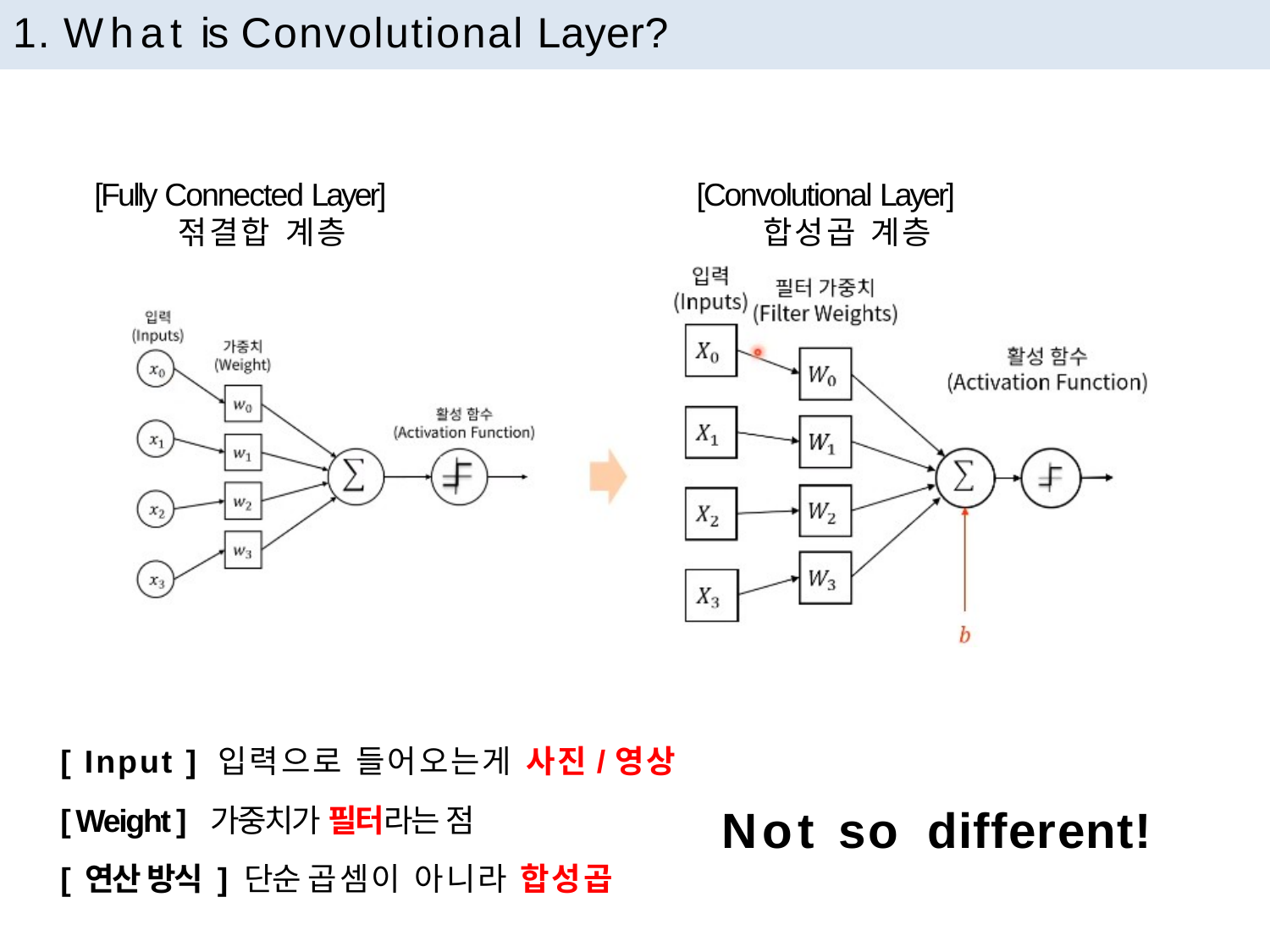

# 1. What is Convolutional Layer?
[Fully Connected Layer]  젂결합 계층
[Convolutional Layer]  합성곱 계층

[ Input ] 입력으로 들어오는게 사진/영상
[ Weight ]  가중치가 필터라는 점
[ 연산 방식 ] 단순 곱셈이 아니라 합성곱
Not so  different!